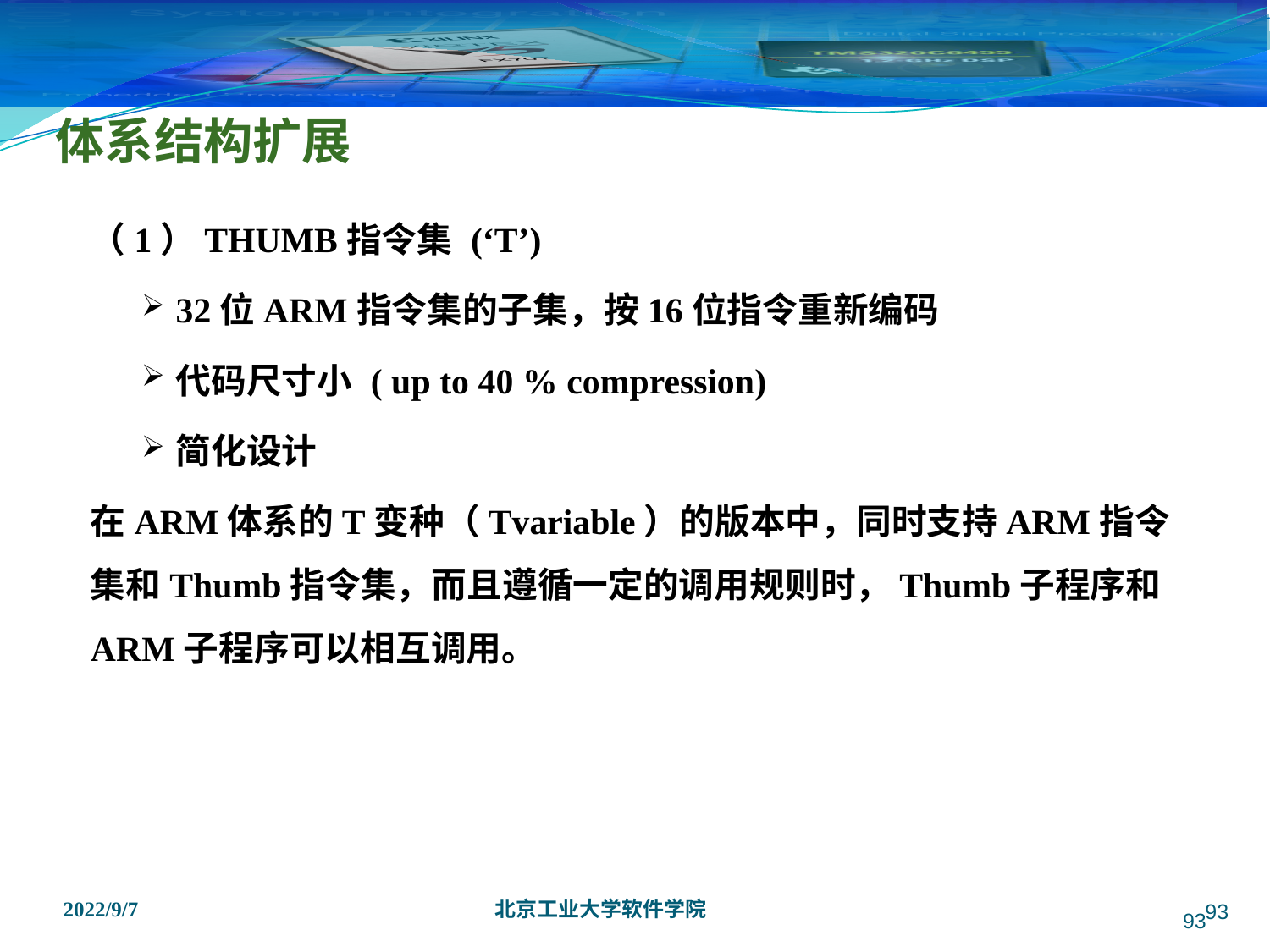

# 体系结构扩展
（1）THUMB指令集 (‘T’)
32位ARM指令集的子集，按16位指令重新编码
代码尺寸小 ( up to 40 % compression)
简化设计
在ARM体系的T变种（Tvariable）的版本中，同时支持ARM指令集和Thumb指令集，而且遵循一定的调用规则时，Thumb子程序和ARM子程序可以相互调用。

93